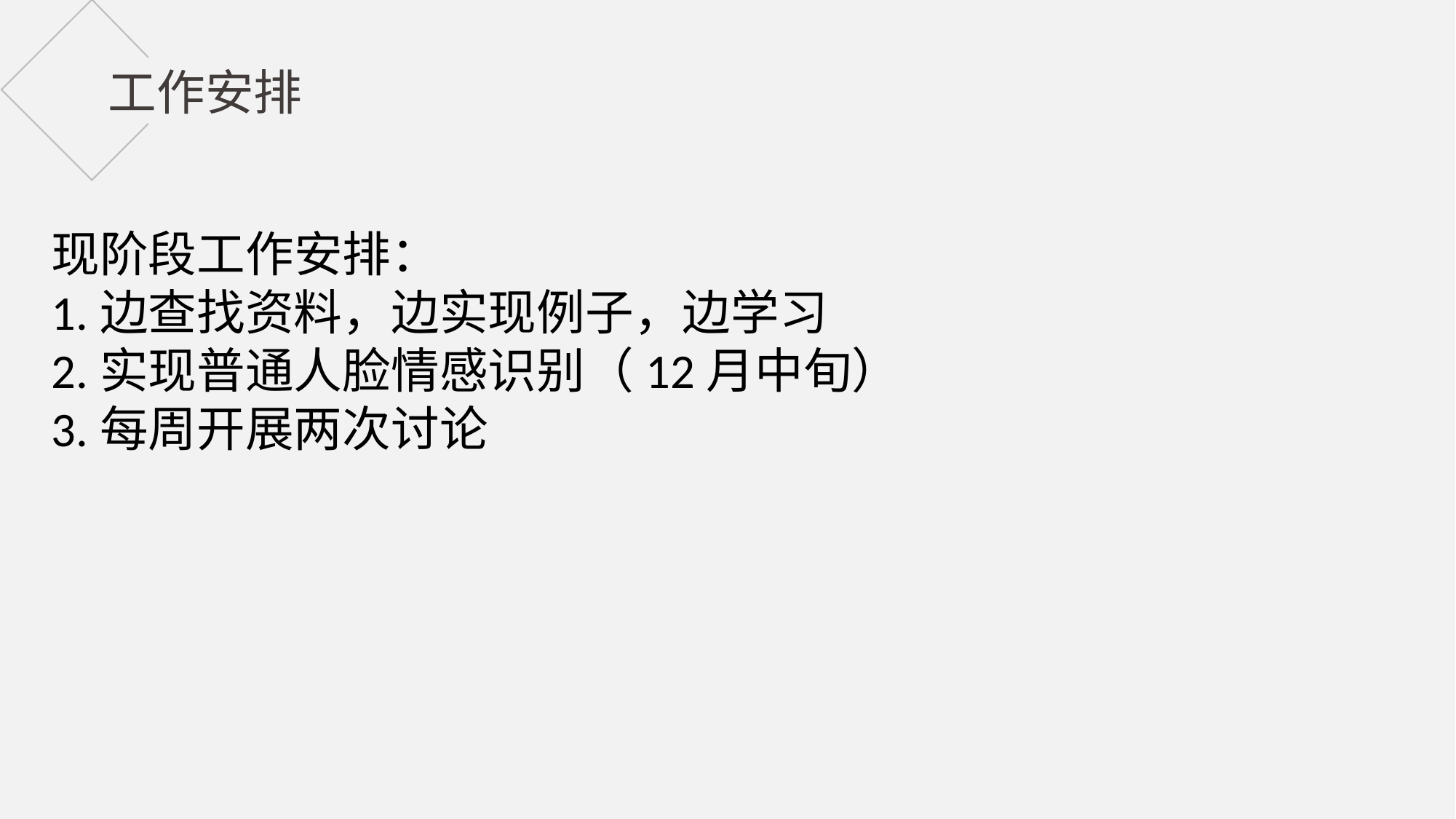

工作安排
现阶段工作安排：
1.边查找资料，边实现例子，边学习
2.实现普通人脸情感识别（12月中旬）
3.每周开展两次讨论